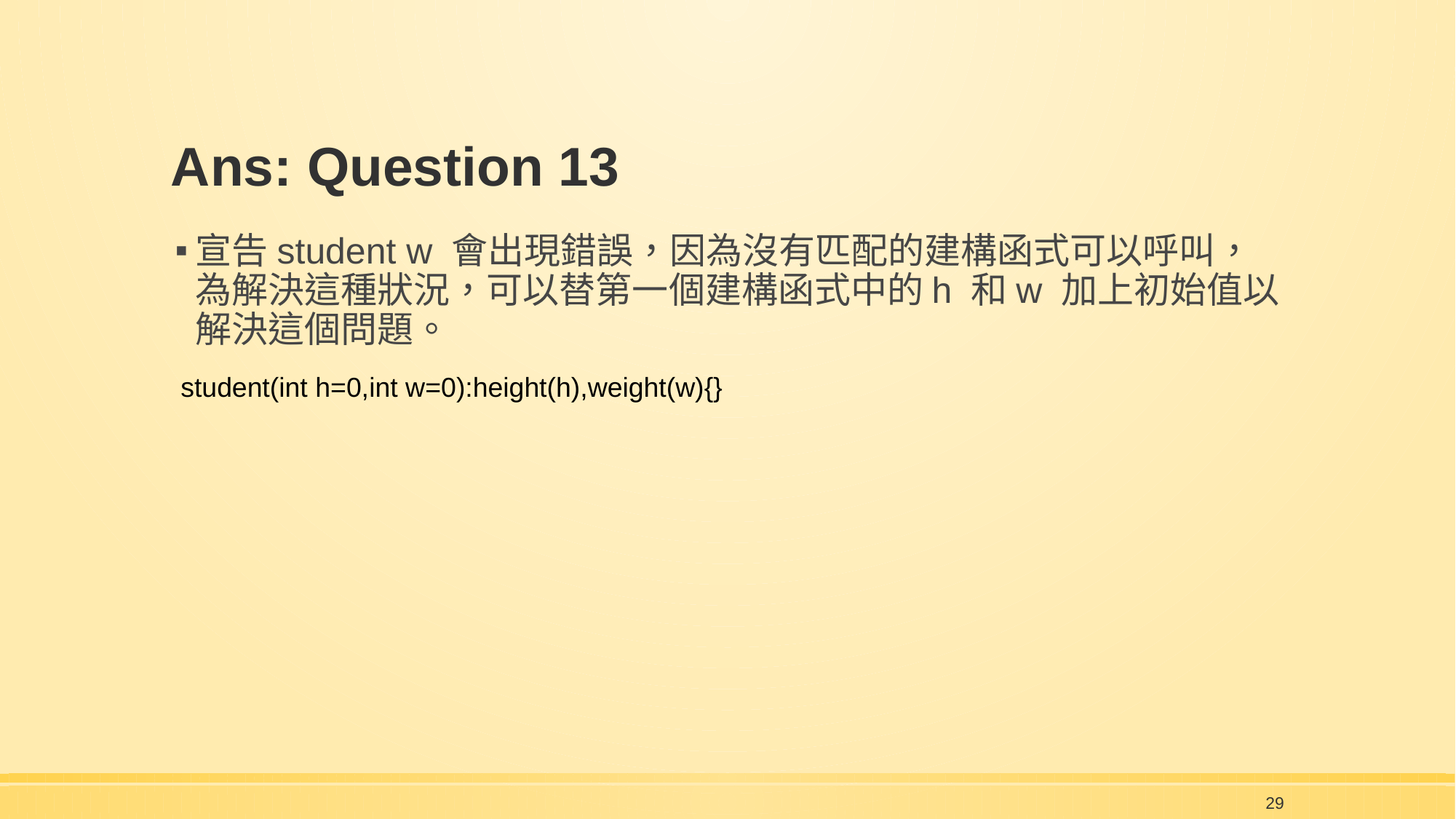

# Ans: Question 13
宣告student w 會出現錯誤，因為沒有匹配的建構函式可以呼叫，為解決這種狀況，可以替第一個建構函式中的h 和w 加上初始值以解決這個問題。

student(int h=0,int w=0):height(h),weight(w){}
29